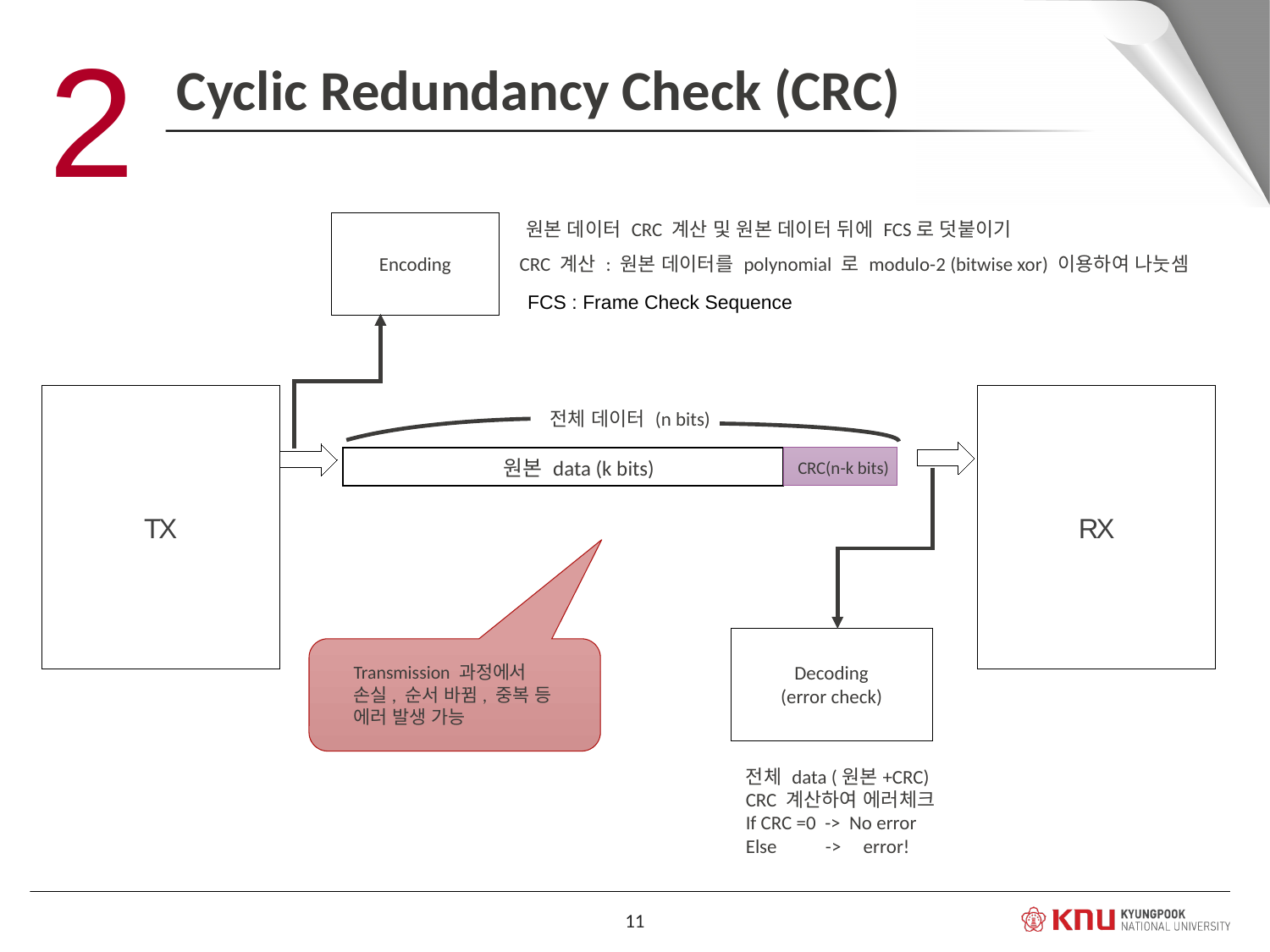

2
Cyclic Redundancy Check (CRC)
원본 데이터 CRC 계산 및 원본 데이터 뒤에 FCS로 덧붙이기

Encoding
CRC 계산 : 원본 데이터를 polynomial 로 modulo-2 (bitwise xor) 이용하여 나눗셈
FCS : Frame Check Sequence
TX
RX

전체 데이터 (n bits)

원본 data (k bits)
CRC(n-k bits)

Transmission 과정에서
손실, 순서 바뀜, 중복 등
에러 발생 가능
Decoding
(error check)
전체 data (원본+CRC)
CRC 계산하여 에러체크
If CRC =0  ->  No error
Else           ->     error!
11